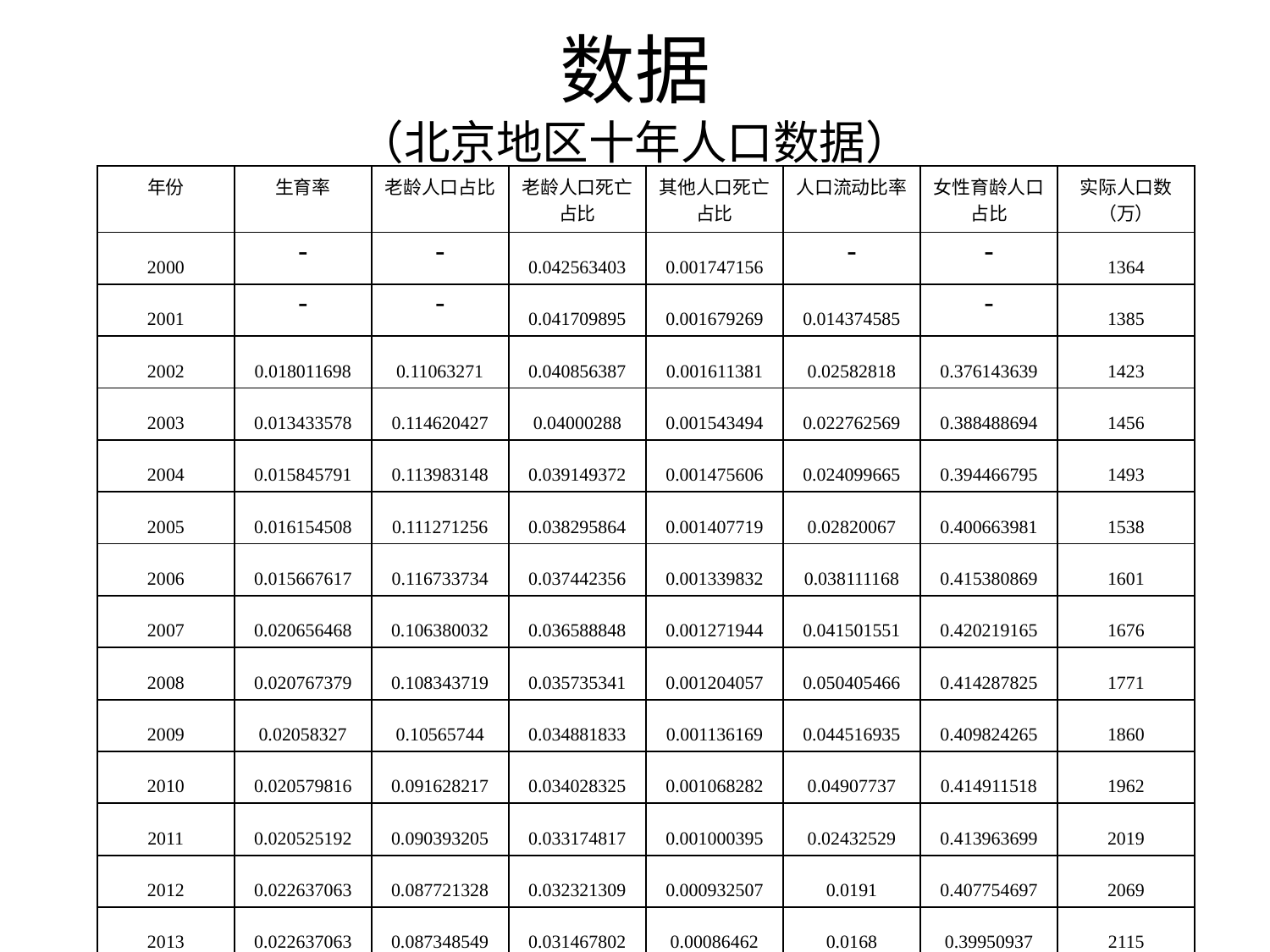

# 数据 （北京地区十年人口数据）
| 年份 | 生育率 | 老龄人口占比 | 老龄人口死亡占比 | 其他人口死亡占比 | 人口流动比率 | 女性育龄人口占比 | 实际人口数（万） |
| --- | --- | --- | --- | --- | --- | --- | --- |
| 2000 | - | - | 0.042563403 | 0.001747156 | - | - | 1364 |
| 2001 | - | - | 0.041709895 | 0.001679269 | 0.014374585 | - | 1385 |
| 2002 | 0.018011698 | 0.11063271 | 0.040856387 | 0.001611381 | 0.02582818 | 0.376143639 | 1423 |
| 2003 | 0.013433578 | 0.114620427 | 0.04000288 | 0.001543494 | 0.022762569 | 0.388488694 | 1456 |
| 2004 | 0.015845791 | 0.113983148 | 0.039149372 | 0.001475606 | 0.024099665 | 0.394466795 | 1493 |
| 2005 | 0.016154508 | 0.111271256 | 0.038295864 | 0.001407719 | 0.02820067 | 0.400663981 | 1538 |
| 2006 | 0.015667617 | 0.116733734 | 0.037442356 | 0.001339832 | 0.038111168 | 0.415380869 | 1601 |
| 2007 | 0.020656468 | 0.106380032 | 0.036588848 | 0.001271944 | 0.041501551 | 0.420219165 | 1676 |
| 2008 | 0.020767379 | 0.108343719 | 0.035735341 | 0.001204057 | 0.050405466 | 0.414287825 | 1771 |
| 2009 | 0.02058327 | 0.10565744 | 0.034881833 | 0.001136169 | 0.044516935 | 0.409824265 | 1860 |
| 2010 | 0.020579816 | 0.091628217 | 0.034028325 | 0.001068282 | 0.04907737 | 0.414911518 | 1962 |
| 2011 | 0.020525192 | 0.090393205 | 0.033174817 | 0.001000395 | 0.02432529 | 0.413963699 | 2019 |
| 2012 | 0.022637063 | 0.087721328 | 0.032321309 | 0.000932507 | 0.0191 | 0.407754697 | 2069 |
| 2013 | 0.022637063 | 0.087348549 | 0.031467802 | 0.00086462 | 0.0168 | 0.39950937 | 2115 |